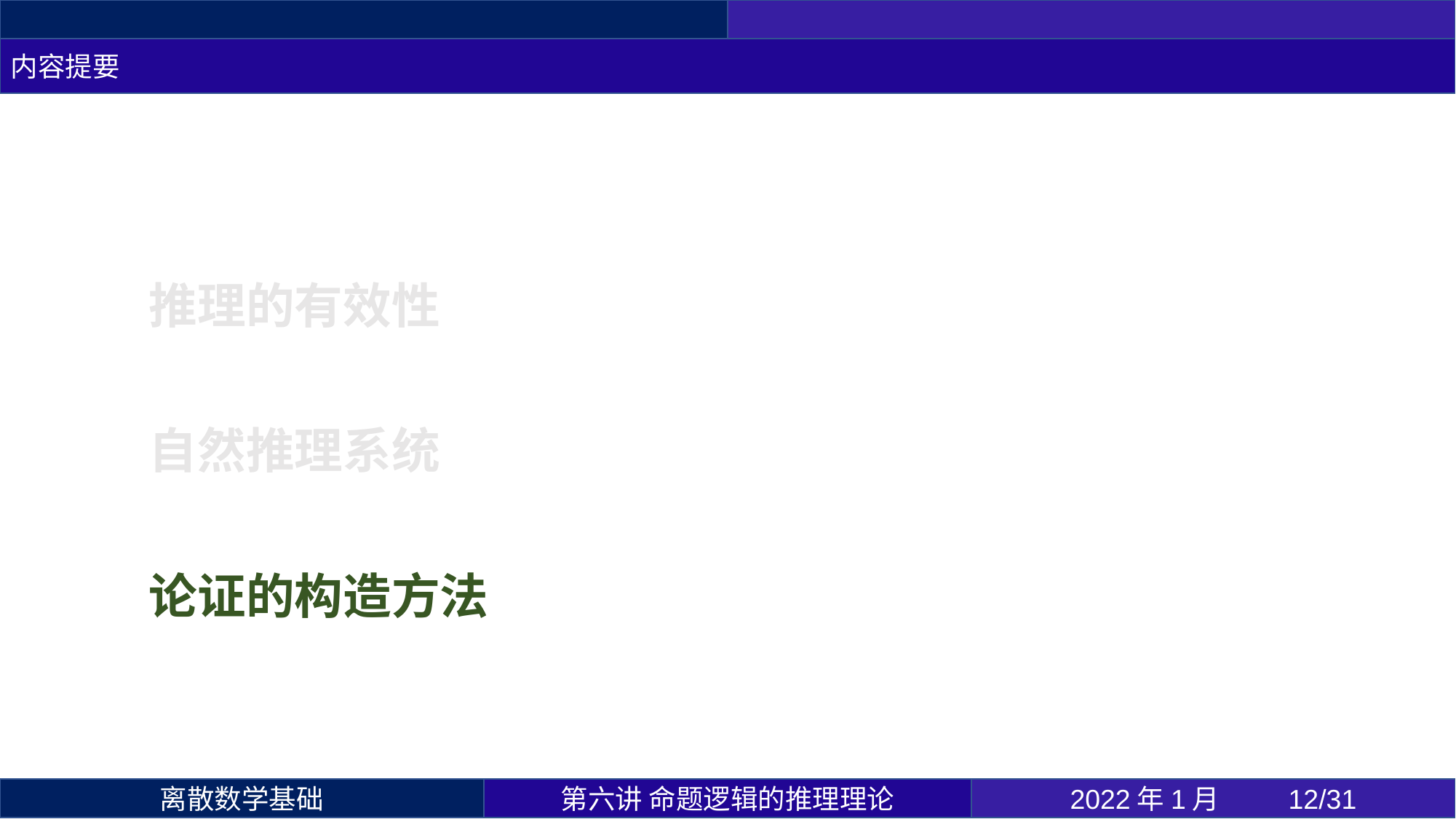

内容提要
推理的有效性
自然推理系统
论证的构造方法
第六讲 命题逻辑的推理理论
2022年1月 	12/31
离散数学基础